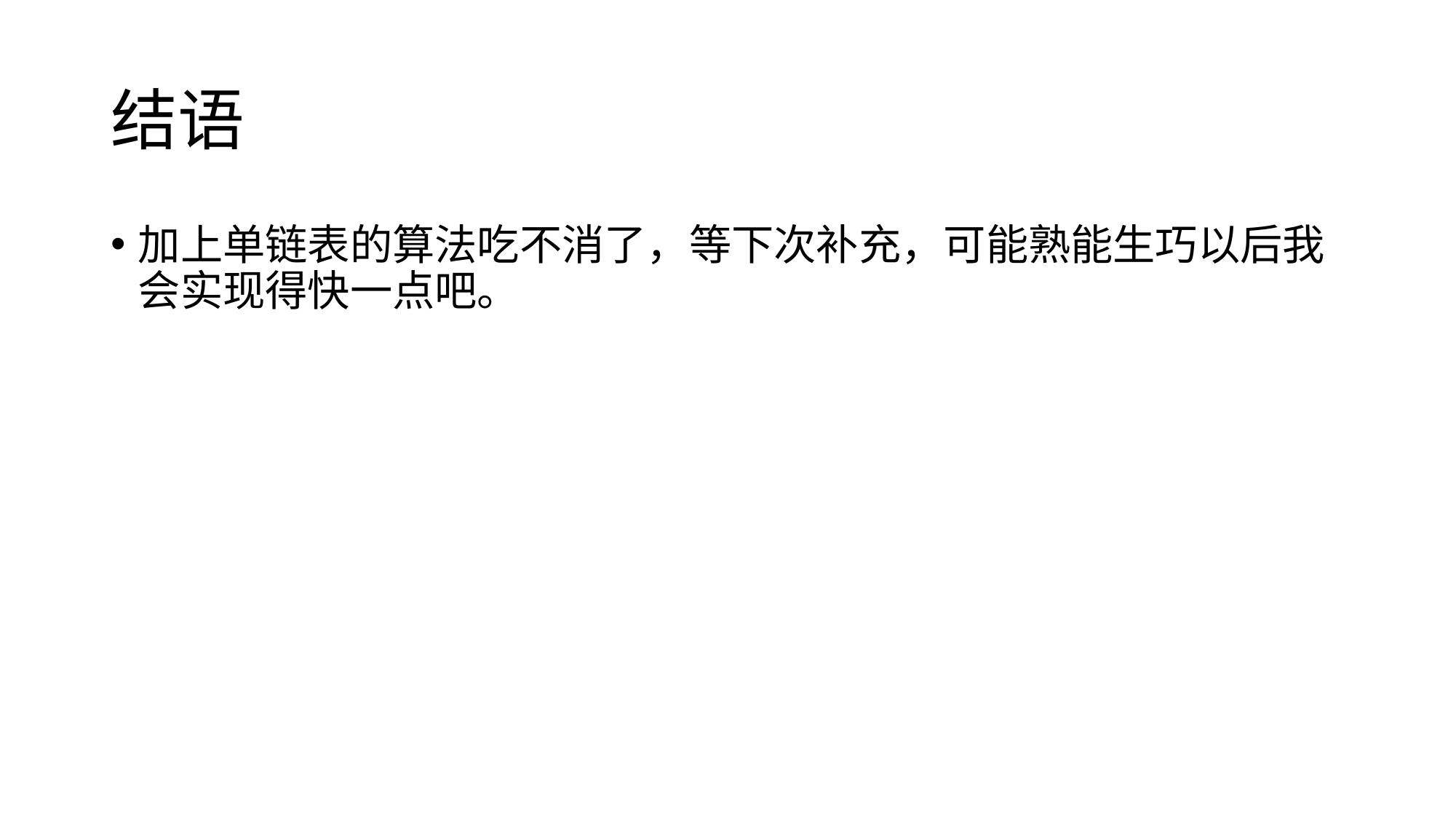

# 结语
加上单链表的算法吃不消了，等下次补充，可能熟能生巧以后我会实现得快一点吧。